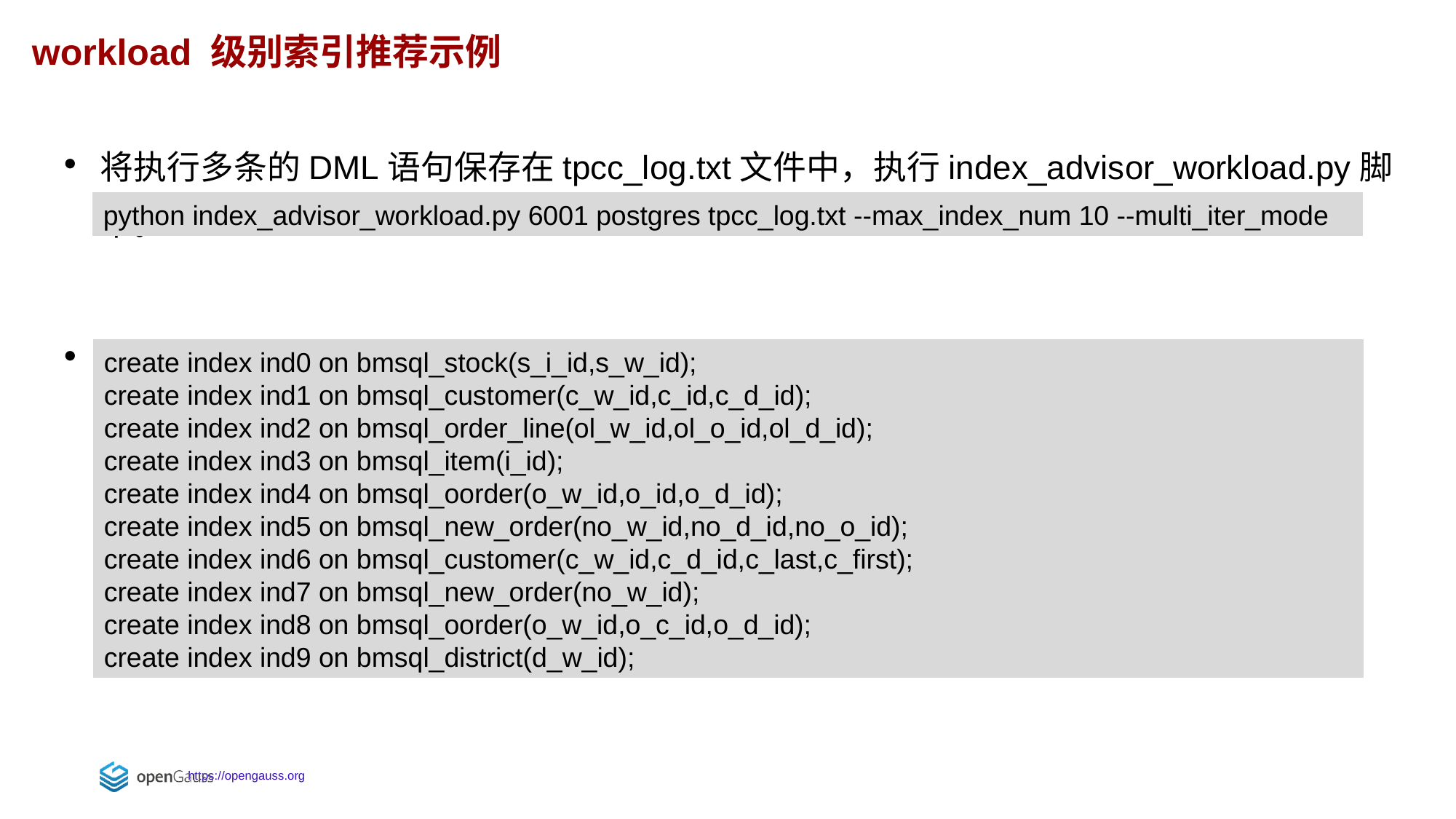

workload 级别索引推荐示例
将执行多条的DML语句保存在tpcc_log.txt文件中，执行index_advisor_workload.py脚本。

推荐结果为一批索引，以多个创建索引语句的格式显示在屏幕上，结果如下：

python index_advisor_workload.py 6001 postgres tpcc_log.txt --max_index_num 10 --multi_iter_mode
create index ind0 on bmsql_stock(s_i_id,s_w_id);
create index ind1 on bmsql_customer(c_w_id,c_id,c_d_id);
create index ind2 on bmsql_order_line(ol_w_id,ol_o_id,ol_d_id);
create index ind3 on bmsql_item(i_id);
create index ind4 on bmsql_oorder(o_w_id,o_id,o_d_id);
create index ind5 on bmsql_new_order(no_w_id,no_d_id,no_o_id);
create index ind6 on bmsql_customer(c_w_id,c_d_id,c_last,c_first);
create index ind7 on bmsql_new_order(no_w_id);
create index ind8 on bmsql_oorder(o_w_id,o_c_id,o_d_id);
create index ind9 on bmsql_district(d_w_id);